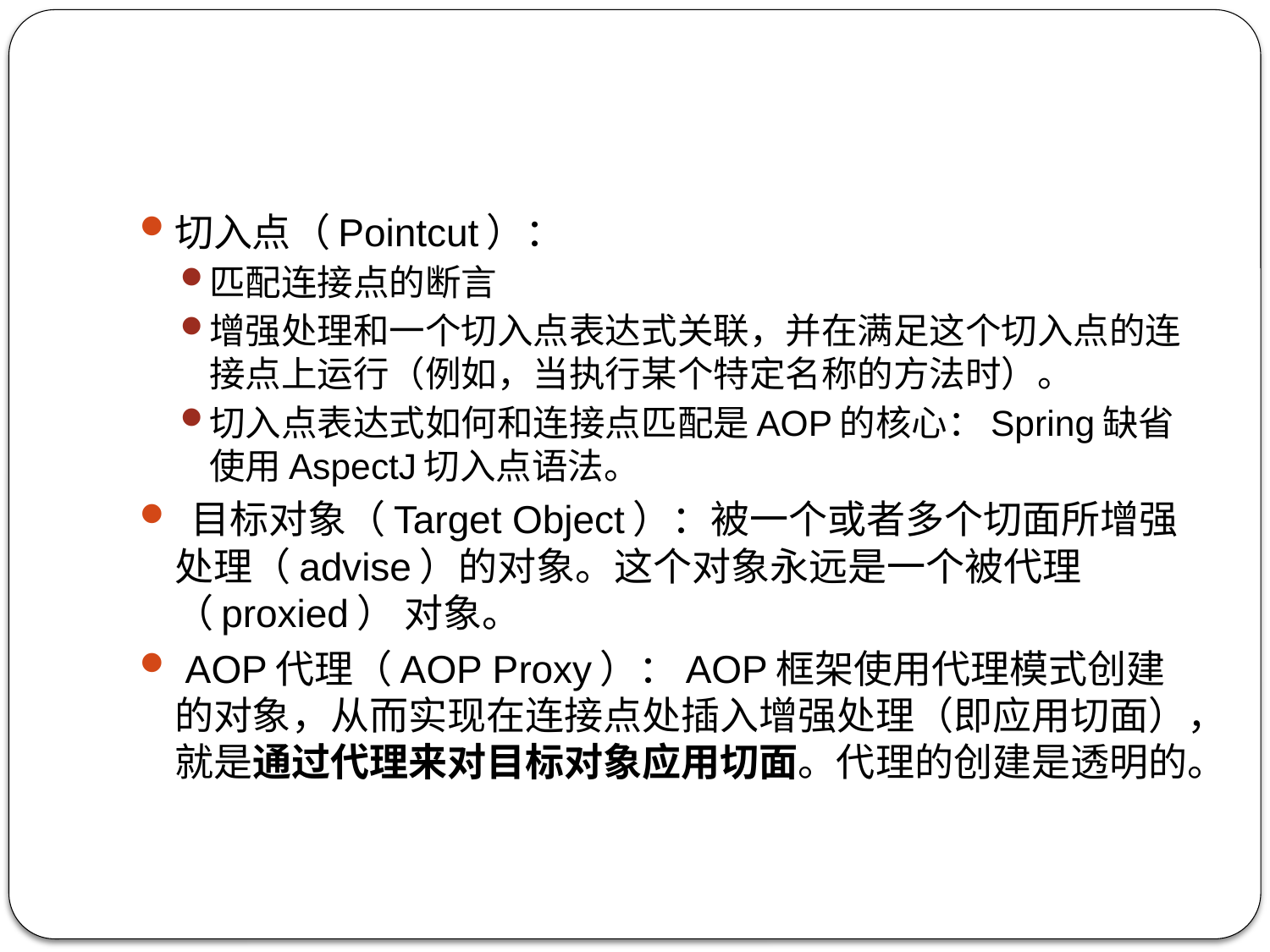

#
切入点（Pointcut）：
匹配连接点的断言
增强处理和一个切入点表达式关联，并在满足这个切入点的连接点上运行（例如，当执行某个特定名称的方法时）。
切入点表达式如何和连接点匹配是AOP的核心：Spring缺省使用AspectJ切入点语法。
 目标对象（Target Object）：被一个或者多个切面所增强处理（advise）的对象。这个对象永远是一个被代理（proxied） 对象。
 AOP代理（AOP Proxy）：AOP框架使用代理模式创建的对象，从而实现在连接点处插入增强处理（即应用切面），就是通过代理来对目标对象应用切面。代理的创建是透明的。